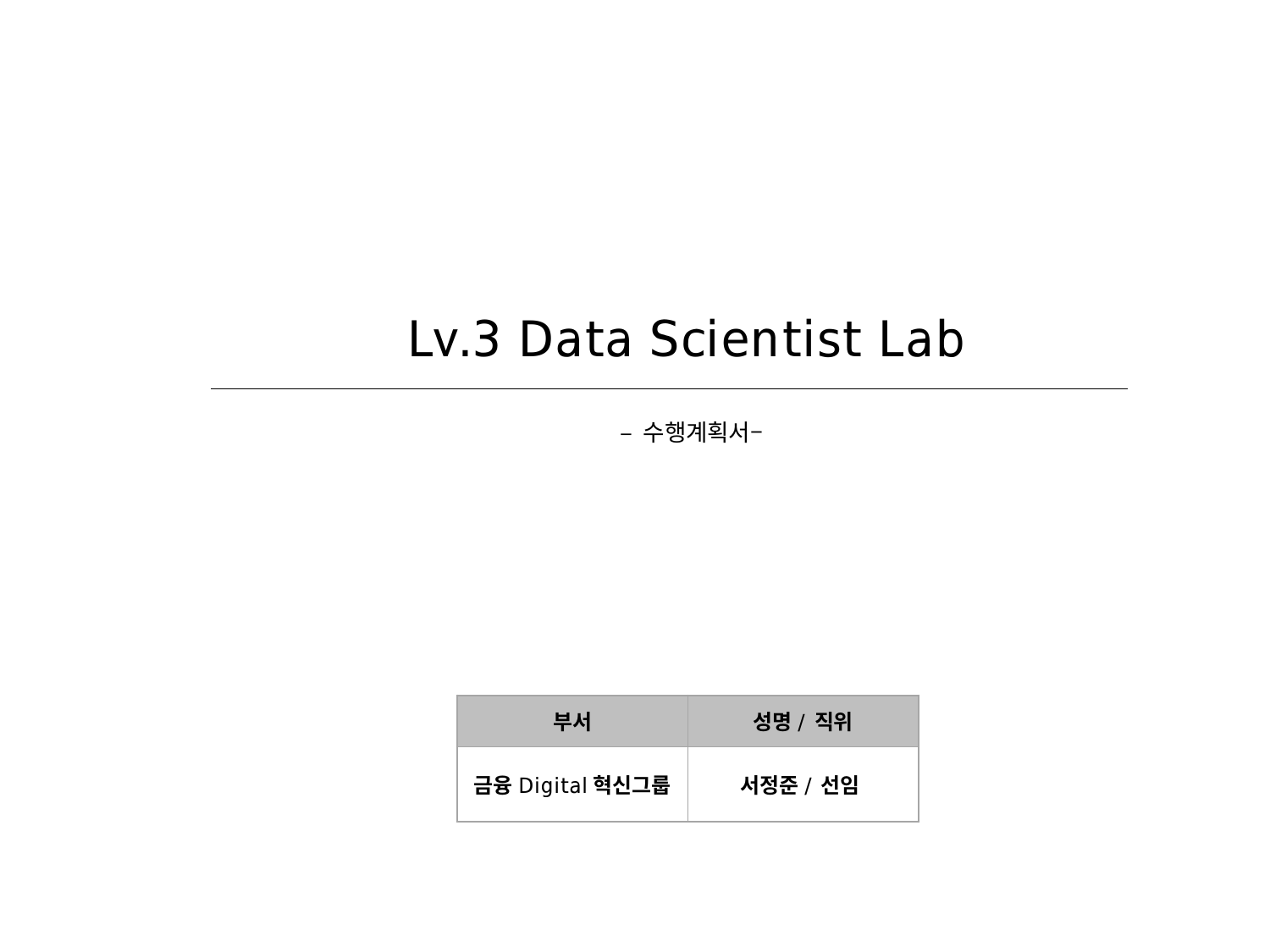

Lv.3 Data Scientist Lab
‒ 수행계획서‒
| 부서 | 성명/직위 |
| --- | --- |
| 금융Digital혁신그룹 | 서정준/선임 |